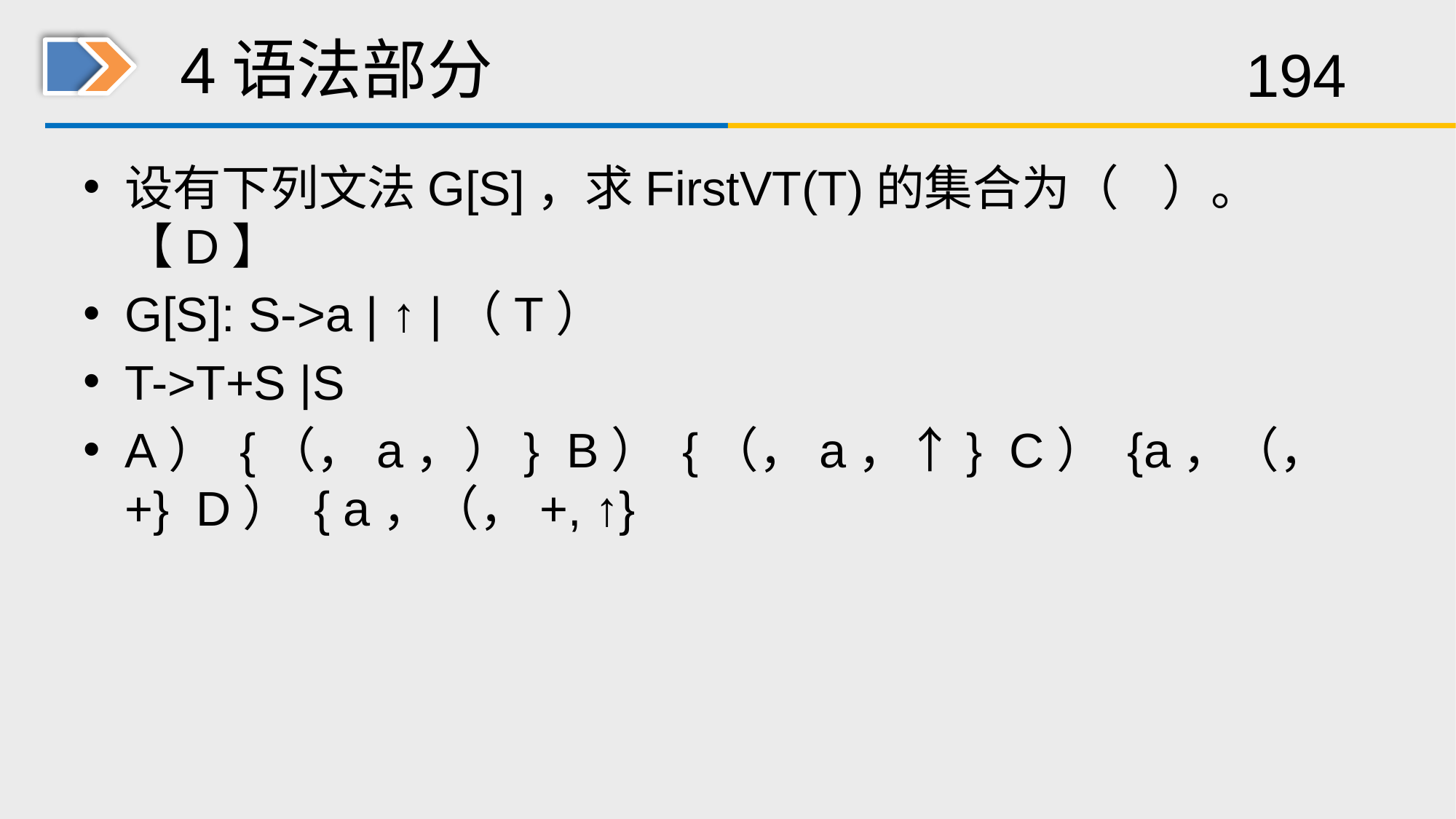

# 4语法部分
194
设有下列文法G[S]，求FirstVT(T)的集合为（    ）。【D】
G[S]: S->a | ↑ |（T）
T->T+S |S
A） {（，a，）}  B） {（，a，↑}  C） {a，（，+}  D） { a，（，+, ↑}